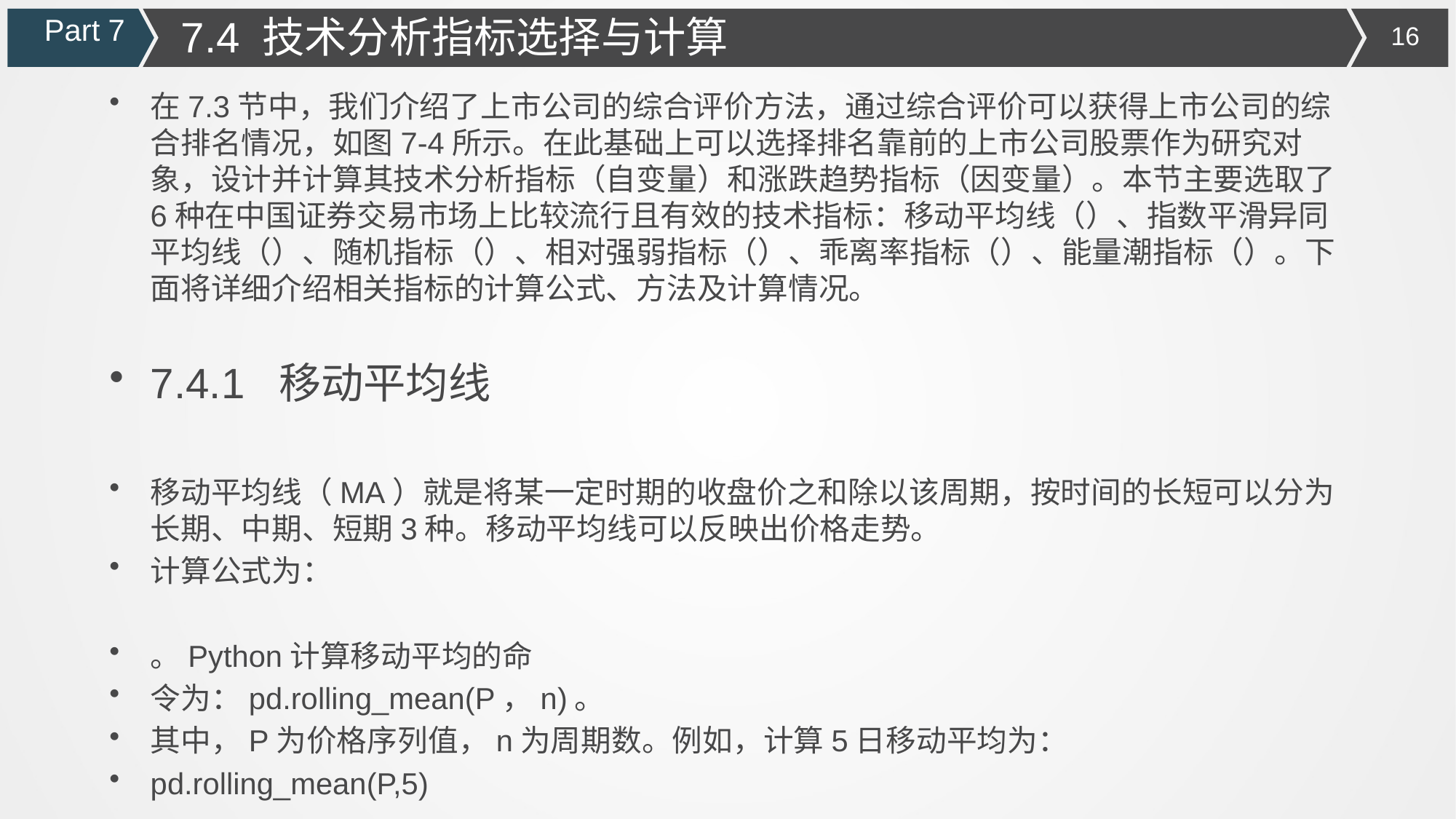

7.4 技术分析指标选择与计算
Part 7
在7.3节中，我们介绍了上市公司的综合评价方法，通过综合评价可以获得上市公司的综合排名情况，如图7-4所示。在此基础上可以选择排名靠前的上市公司股票作为研究对象，设计并计算其技术分析指标（自变量）和涨跌趋势指标（因变量）。本节主要选取了6种在中国证券交易市场上比较流行且有效的技术指标：移动平均线（）、指数平滑异同平均线（）、随机指标（）、相对强弱指标（）、乖离率指标（）、能量潮指标（）。下面将详细介绍相关指标的计算公式、方法及计算情况。

7.4.1  移动平均线

移动平均线（MA）就是将某一定时期的收盘价之和除以该周期，按时间的长短可以分为长期、中期、短期3种。移动平均线可以反映出价格走势。
计算公式为：

。Python计算移动平均的命
令为：pd.rolling_mean(P，n)。
其中，P为价格序列值，n为周期数。例如，计算5日移动平均为：
pd.rolling_mean(P,5)